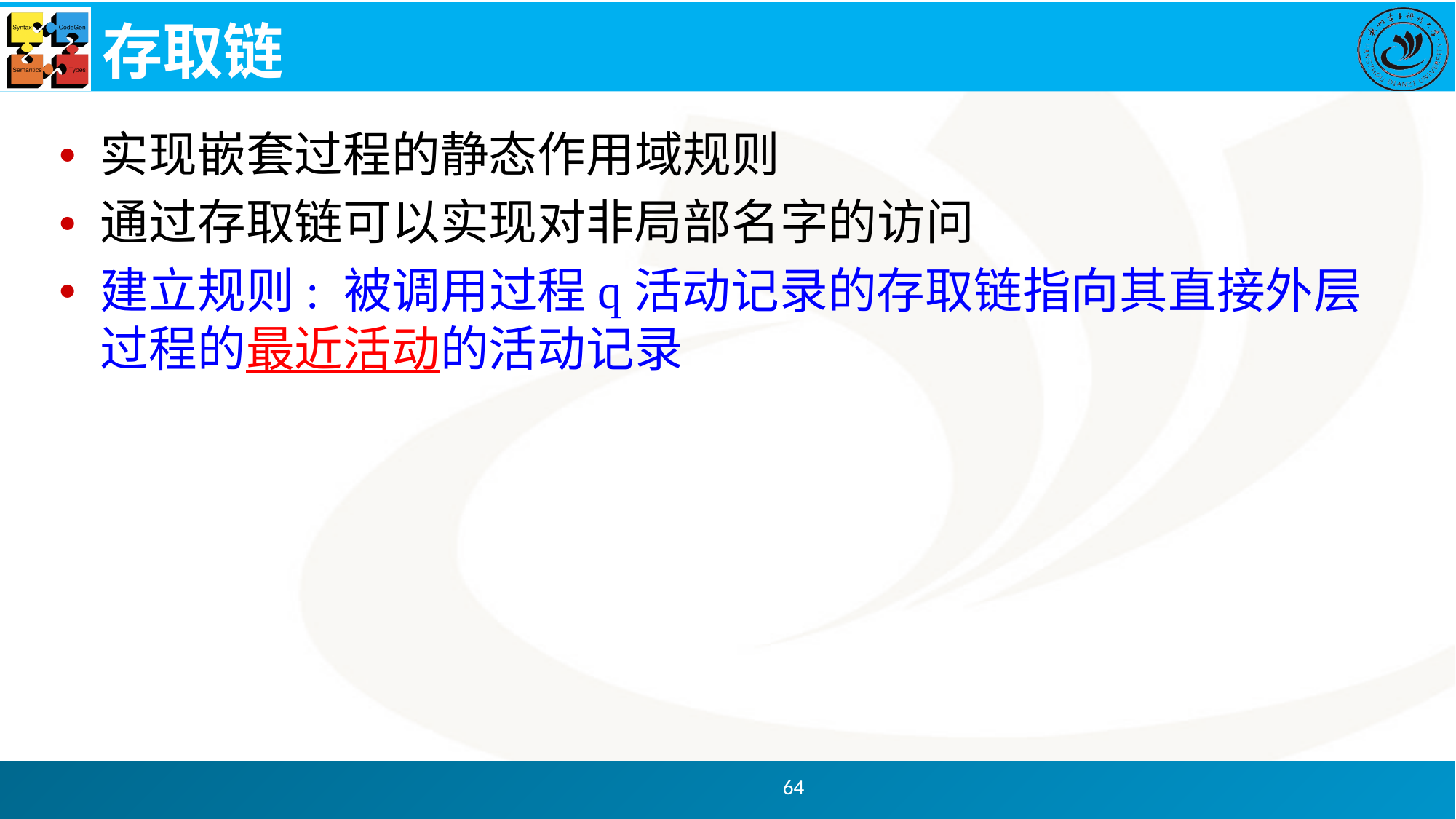

# 存取链
实现嵌套过程的静态作用域规则
通过存取链可以实现对非局部名字的访问
建立规则: 被调用过程q活动记录的存取链指向其直接外层过程的最近活动的活动记录

64